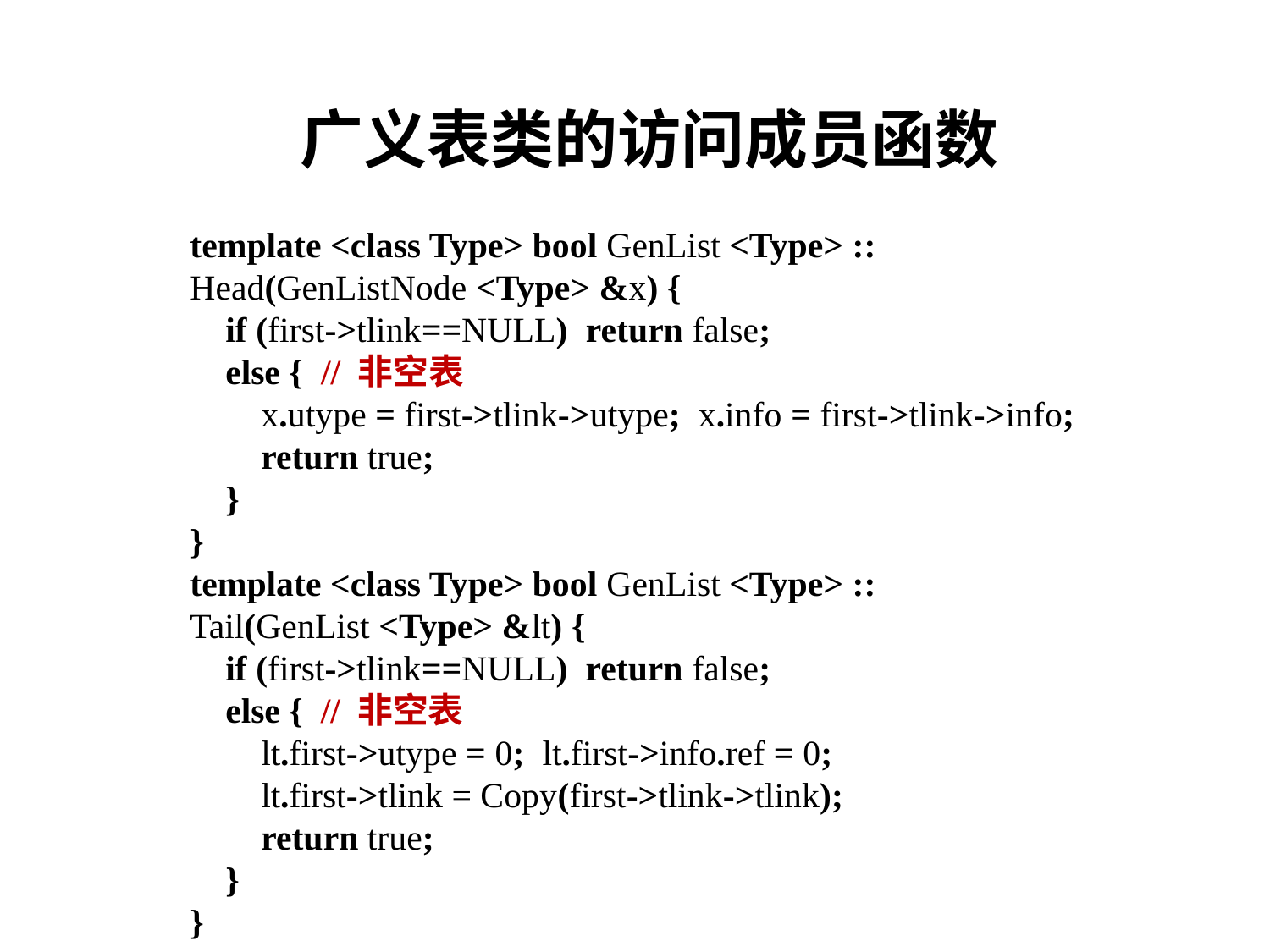

# 广义表类的访问成员函数
template <class Type> bool GenList <Type> ::
Head(GenListNode <Type> &x) {
    if (first->tlink==NULL)  return false;
    else {  // 非空表
        x.utype = first->tlink->utype;  x.info = first->tlink->info;
        return true;
    }
}
template <class Type> bool GenList <Type> ::
Tail(GenList <Type> &lt) {
    if (first->tlink==NULL)  return false;
    else {  // 非空表
        lt.first->utype = 0;  lt.first->info.ref = 0;
        lt.first->tlink = Copy(first->tlink->tlink);
        return true;
    }
}